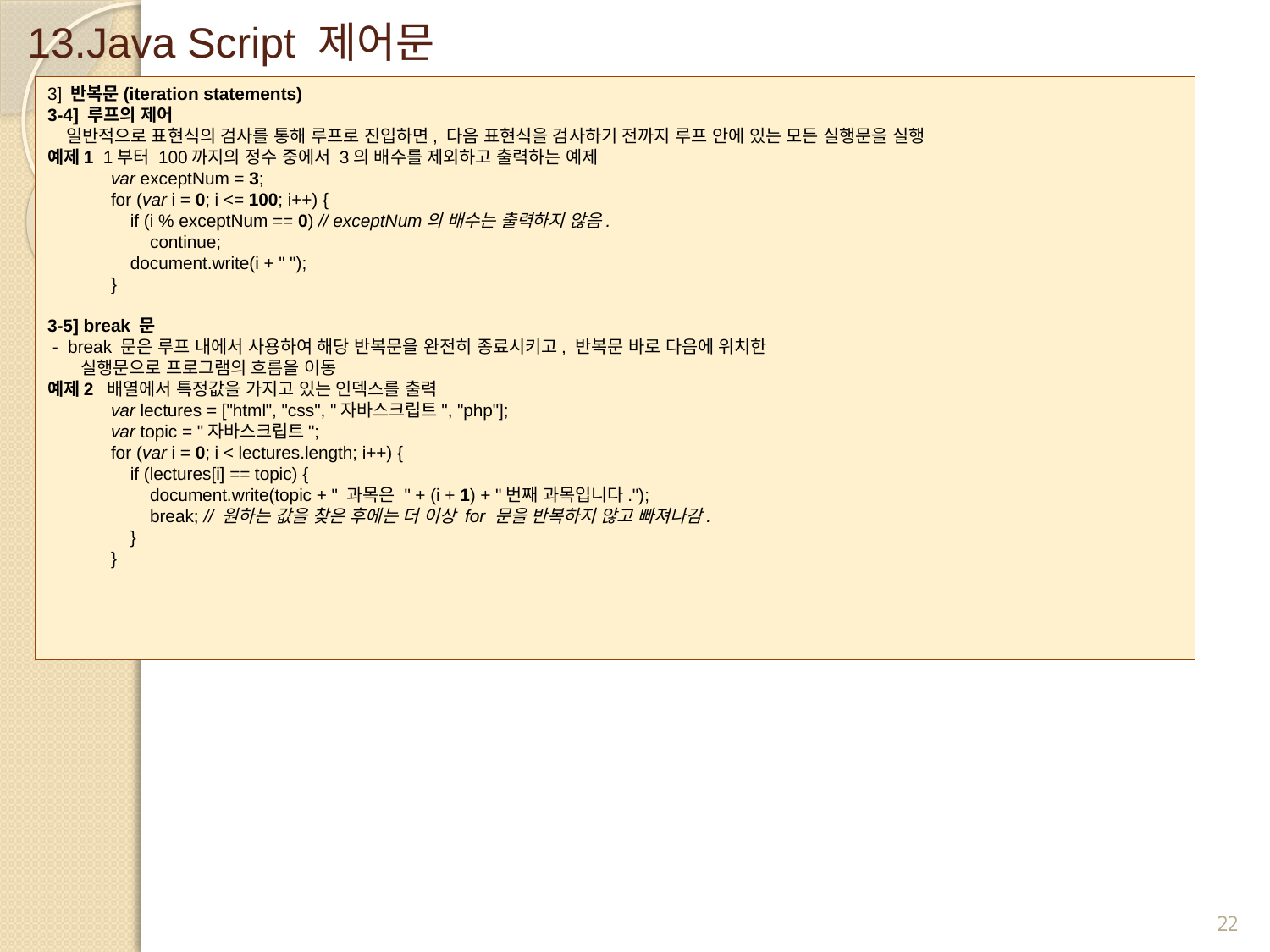

# 13.Java Script 제어문
3] 반복문(iteration statements)
3-4] 루프의 제어
   일반적으로 표현식의 검사를 통해 루프로 진입하면, 다음 표현식을 검사하기 전까지 루프 안에 있는 모든 실행문을 실행
예제1  1부터 100까지의 정수 중에서 3의 배수를 제외하고 출력하는 예제
var exceptNum = 3;
for (var i = 0; i <= 100; i++) {
    if (i % exceptNum == 0) // exceptNum의 배수는 출력하지 않음.
        continue;
    document.write(i + " ");
}

3-5] break 문
 -  break 문은 루프 내에서 사용하여 해당 반복문을 완전히 종료시키고, 반복문 바로 다음에 위치한
      실행문으로 프로그램의 흐름을 이동
예제2  배열에서 특정값을 가지고 있는 인덱스를 출력
var lectures = ["html", "css", "자바스크립트", "php"];
var topic = "자바스크립트";
for (var i = 0; i < lectures.length; i++) {
    if (lectures[i] == topic) {
        document.write(topic + " 과목은 " + (i + 1) + "번째 과목입니다.");
        break; // 원하는 값을 찾은 후에는 더 이상 for 문을 반복하지 않고 빠져나감.
    }
}

22